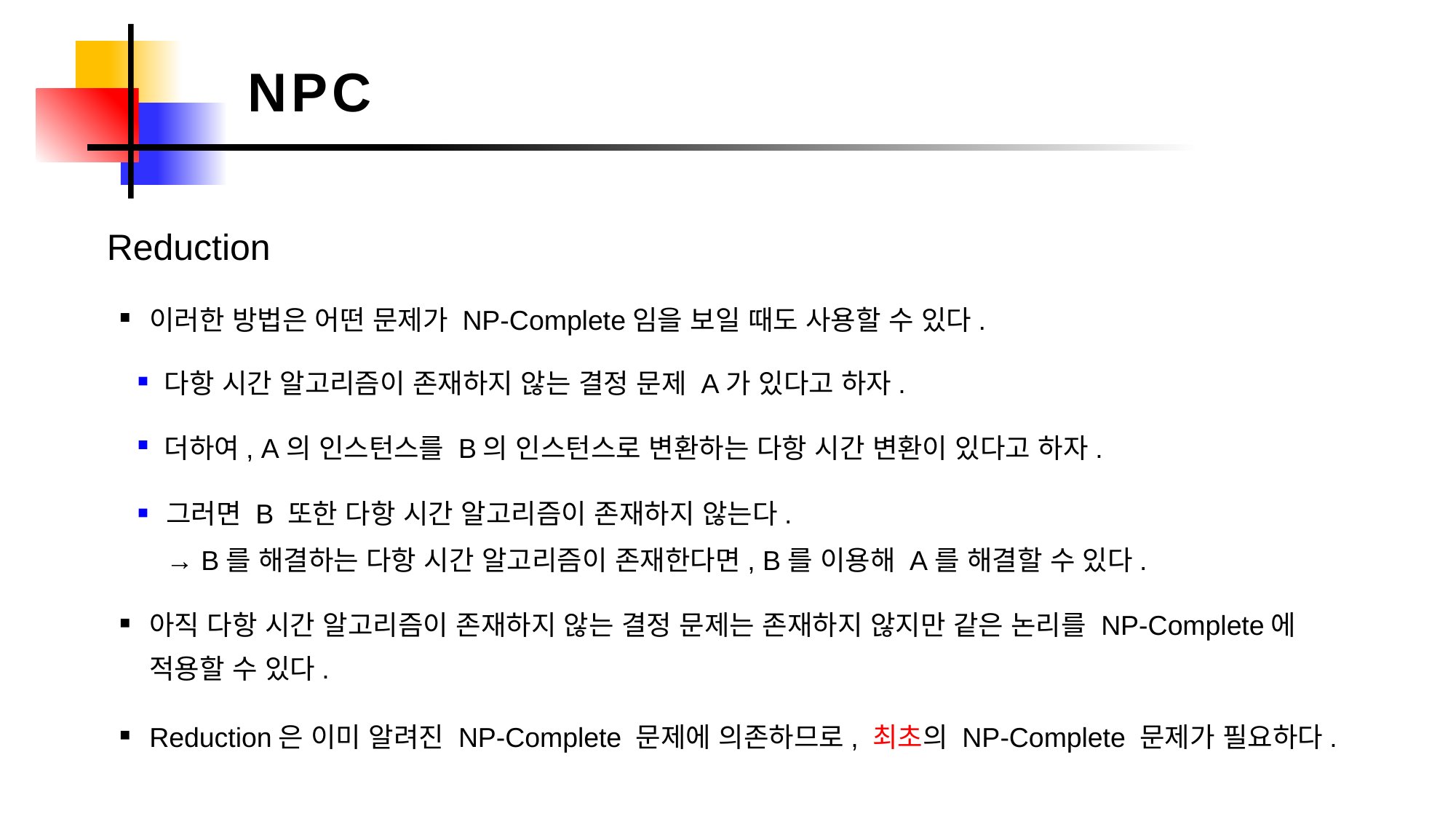

NPC
Reduction
이러한 방법은 어떤 문제가 NP-Complete임을 보일 때도 사용할 수 있다.

다항 시간 알고리즘이 존재하지 않는 결정 문제 A가 있다고 하자.

더하여, A의 인스턴스를 B의 인스턴스로 변환하는 다항 시간 변환이 있다고 하자.

그러면 B 또한 다항 시간 알고리즘이 존재하지 않는다.

→ B를 해결하는 다항 시간 알고리즘이 존재한다면, B를 이용해 A를 해결할 수 있다.
아직 다항 시간 알고리즘이 존재하지 않는 결정 문제는 존재하지 않지만 같은 논리를 NP-Complete에

적용할 수 있다.
Reduction은 이미 알려진 NP-Complete 문제에 의존하므로, 최초의 NP-Complete 문제가 필요하다.